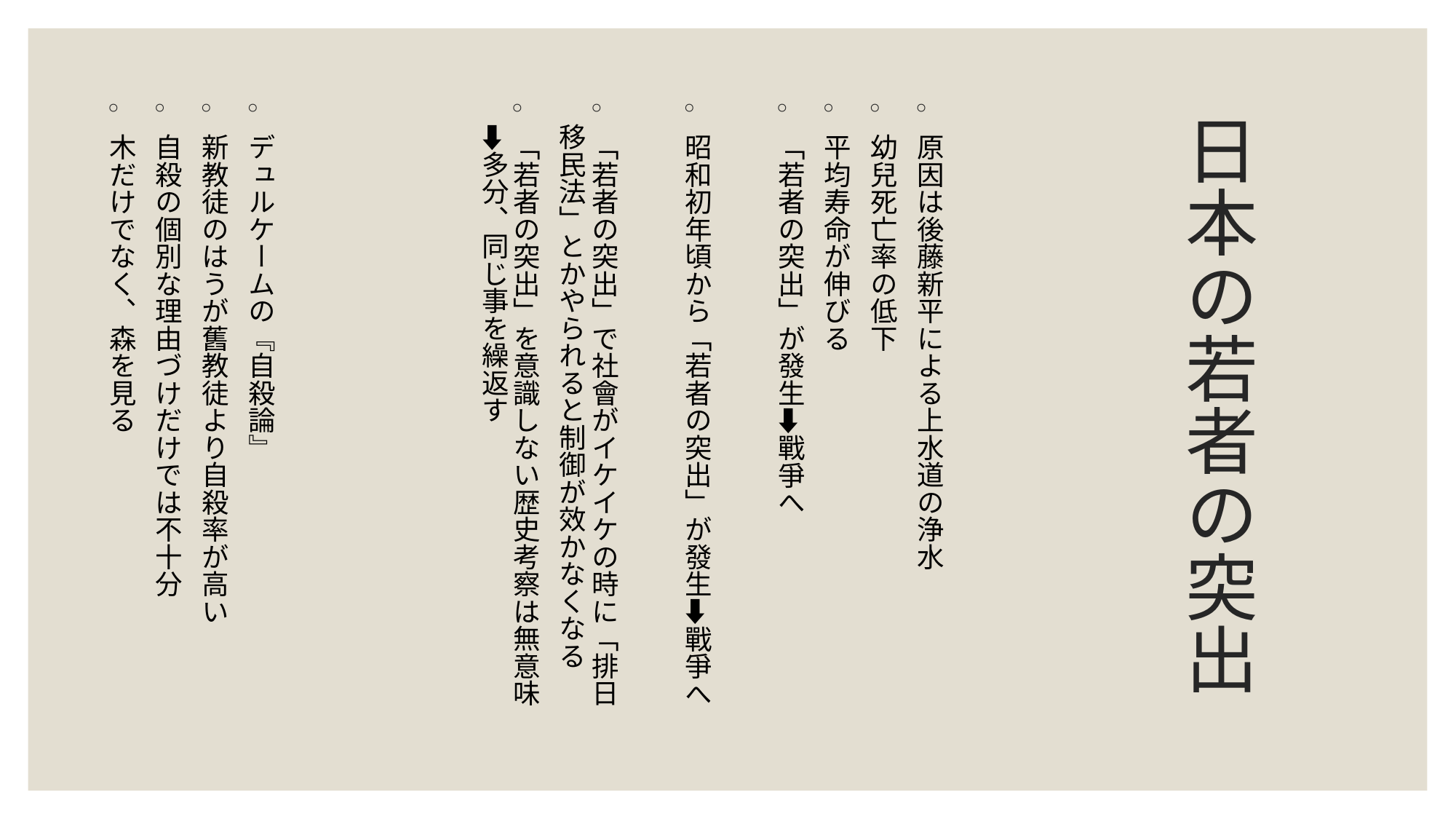

原因は後藤新平による上水道の浄水
幼兒死亡率の低下
平均寿命が伸びる
「若者の突出」が發生➡戰爭へ

昭和初年頃から「若者の突出」が發生➡戰爭へ

「若者の突出」で社會がイケイケの時に「排日移民法」とかやられると制御が效かなくなる
「若者の突出」を意識しない歴史考察は無意味➡多分、同じ事を繰返す

デュルケームの『自殺論』
新教徒のはうが舊教徒より自殺率が高い
自殺の個別な理由づけだけでは不十分
木だけでなく、森を見る
# 日本の若者の突出